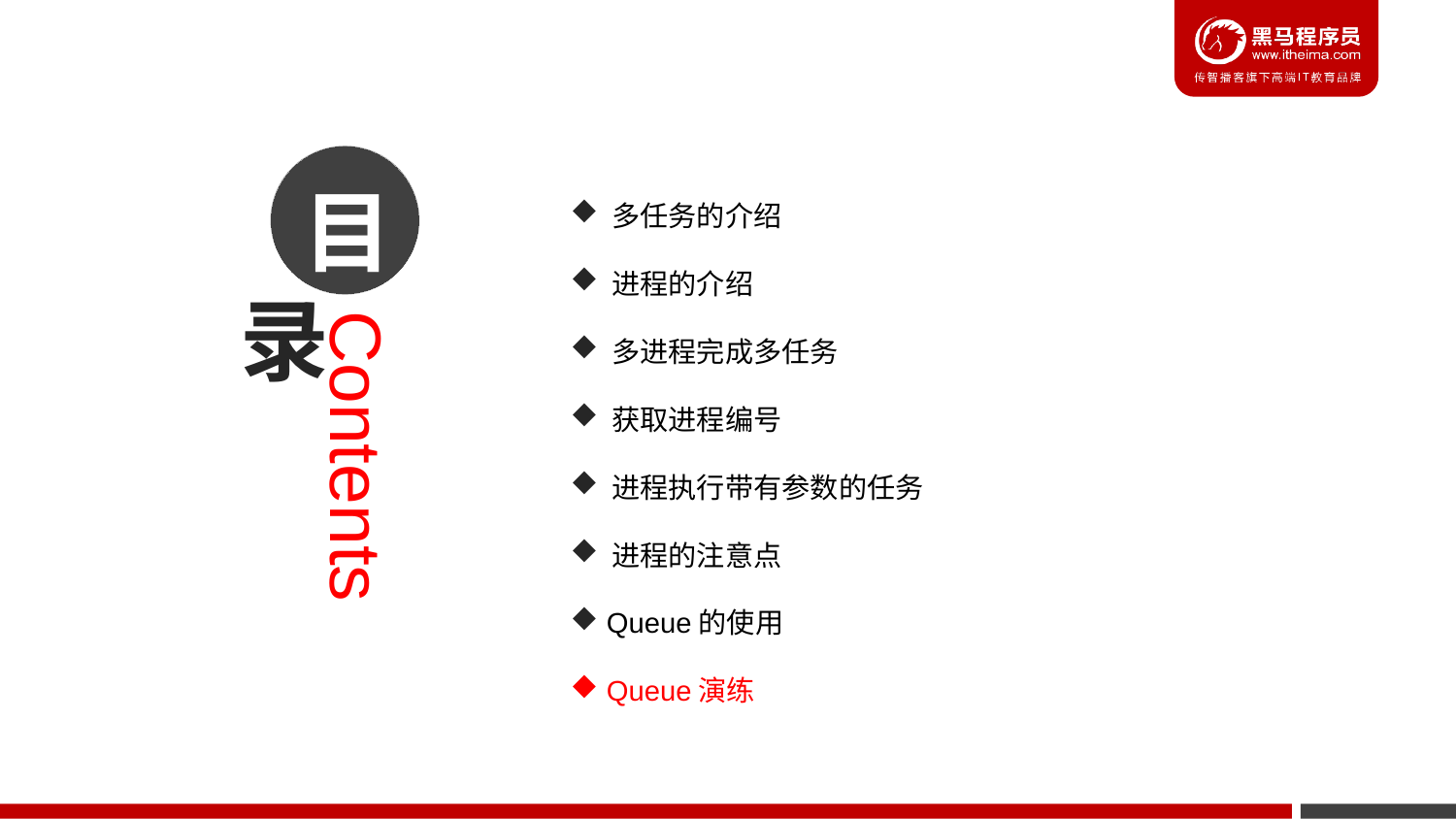

目
 多任务的介绍
 进程的介绍
 多进程完成多任务
 获取进程编号
 进程执行带有参数的任务
 进程的注意点
 Queue的使用
 Queue演练
录
Contents